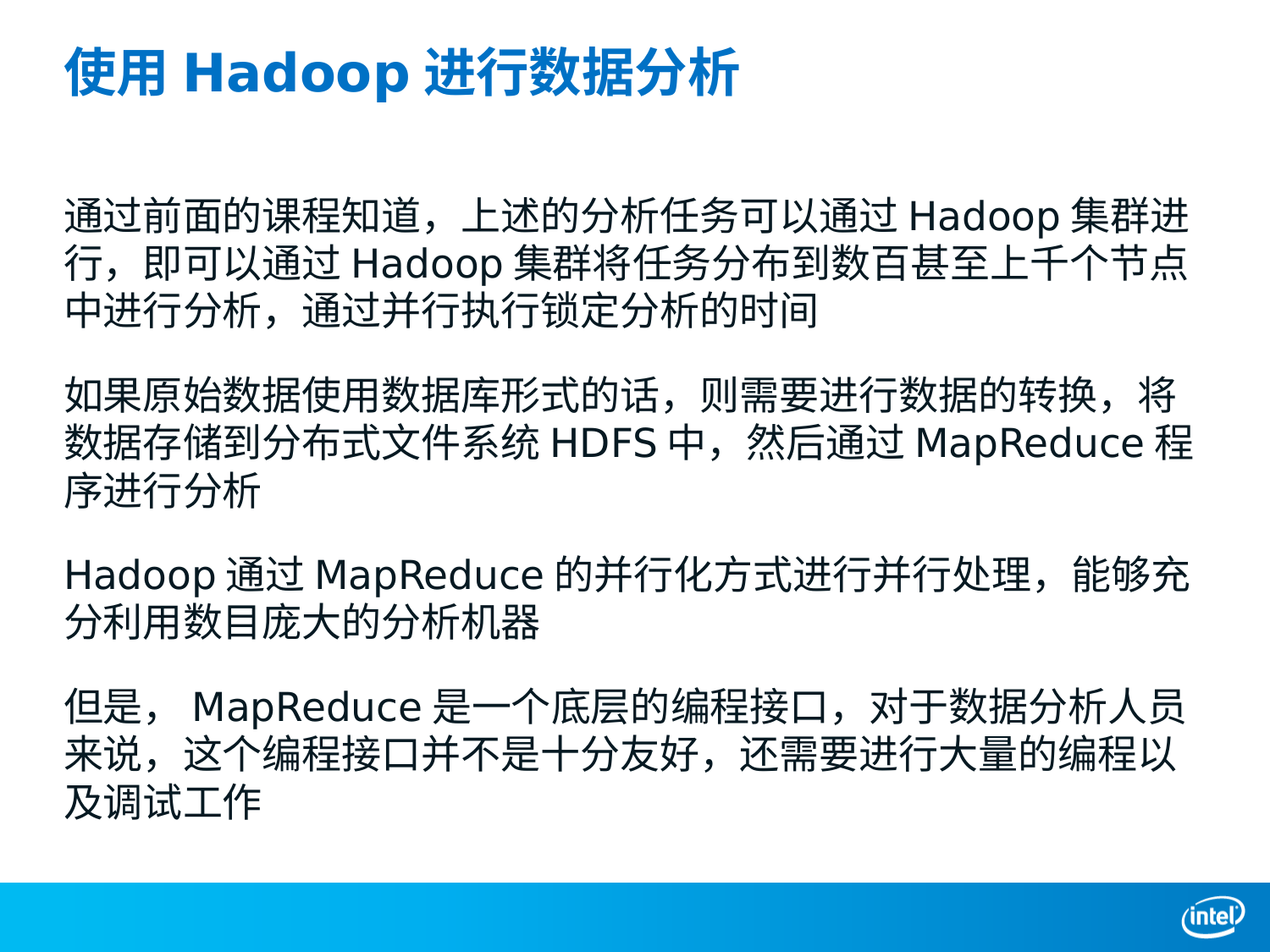

# 使用Hadoop进行数据分析
通过前面的课程知道，上述的分析任务可以通过Hadoop集群进行，即可以通过Hadoop集群将任务分布到数百甚至上千个节点中进行分析，通过并行执行锁定分析的时间
如果原始数据使用数据库形式的话，则需要进行数据的转换，将数据存储到分布式文件系统HDFS中，然后通过MapReduce程序进行分析
Hadoop通过MapReduce的并行化方式进行并行处理，能够充分利用数目庞大的分析机器
但是，MapReduce是一个底层的编程接口，对于数据分析人员来说，这个编程接口并不是十分友好，还需要进行大量的编程以及调试工作